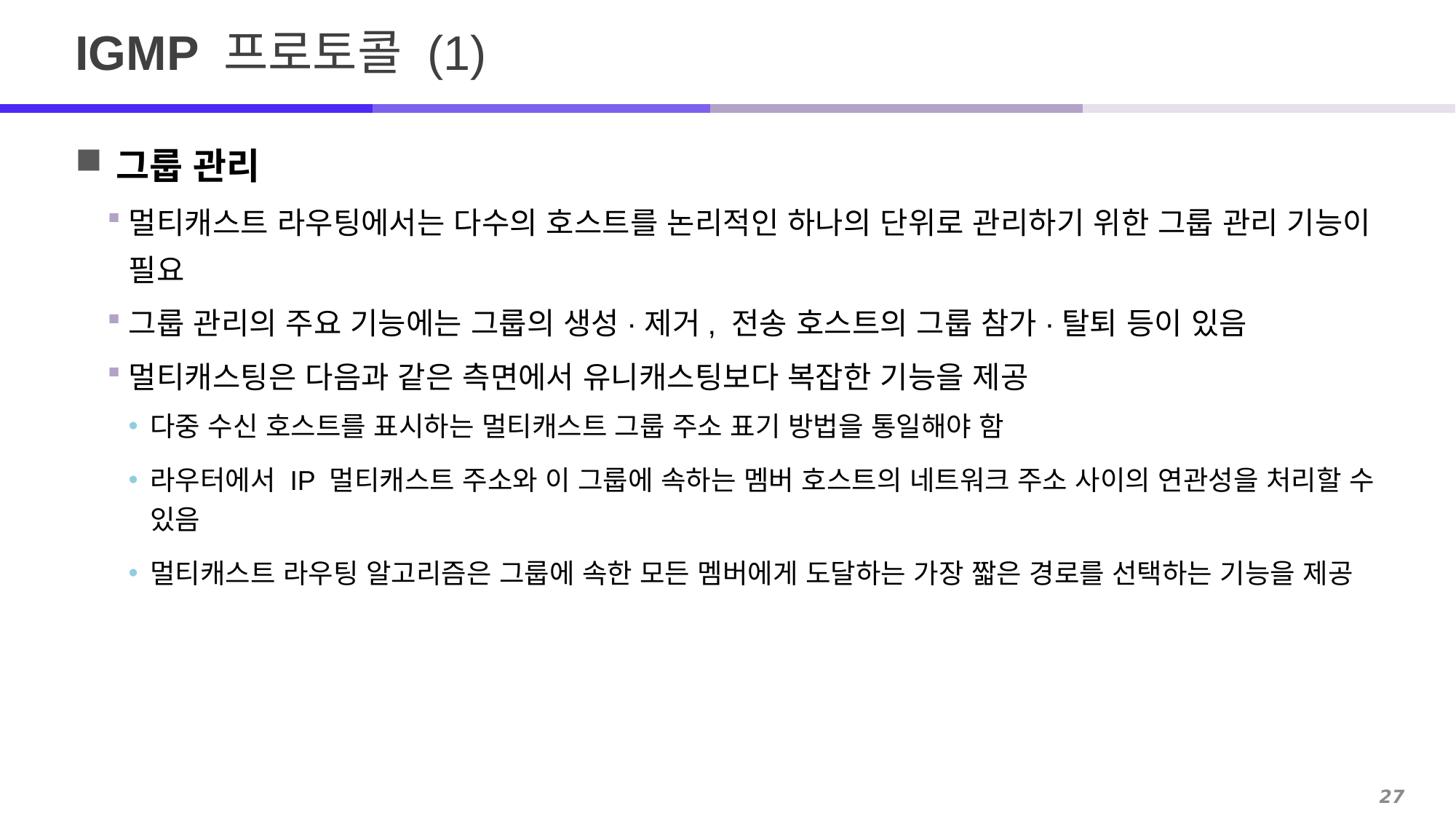

# IGMP 프로토콜 (1)
그룹 관리
멀티캐스트 라우팅에서는 다수의 호스트를 논리적인 하나의 단위로 관리하기 위한 그룹 관리 기능이 필요
그룹 관리의 주요 기능에는 그룹의 생성·제거, 전송 호스트의 그룹 참가·탈퇴 등이 있음
멀티캐스팅은 다음과 같은 측면에서 유니캐스팅보다 복잡한 기능을 제공
다중 수신 호스트를 표시하는 멀티캐스트 그룹 주소 표기 방법을 통일해야 함
라우터에서 IP 멀티캐스트 주소와 이 그룹에 속하는 멤버 호스트의 네트워크 주소 사이의 연관성을 처리할 수 있음
멀티캐스트 라우팅 알고리즘은 그룹에 속한 모든 멤버에게 도달하는 가장 짧은 경로를 선택하는 기능을 제공